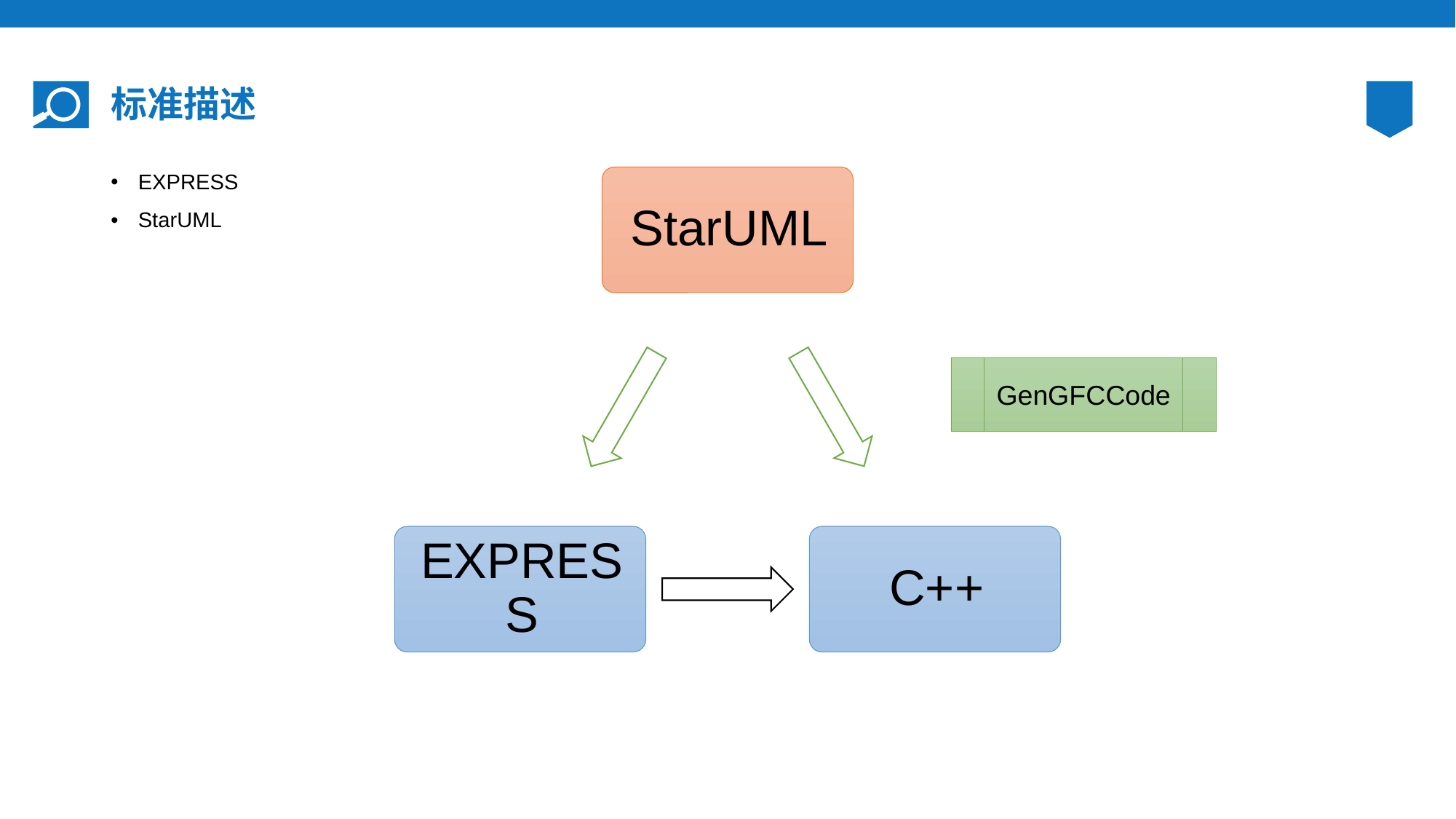

# 标准描述
EXPRESS
StarUML
StarUML

C++

EXPRESS

GenGFCCode